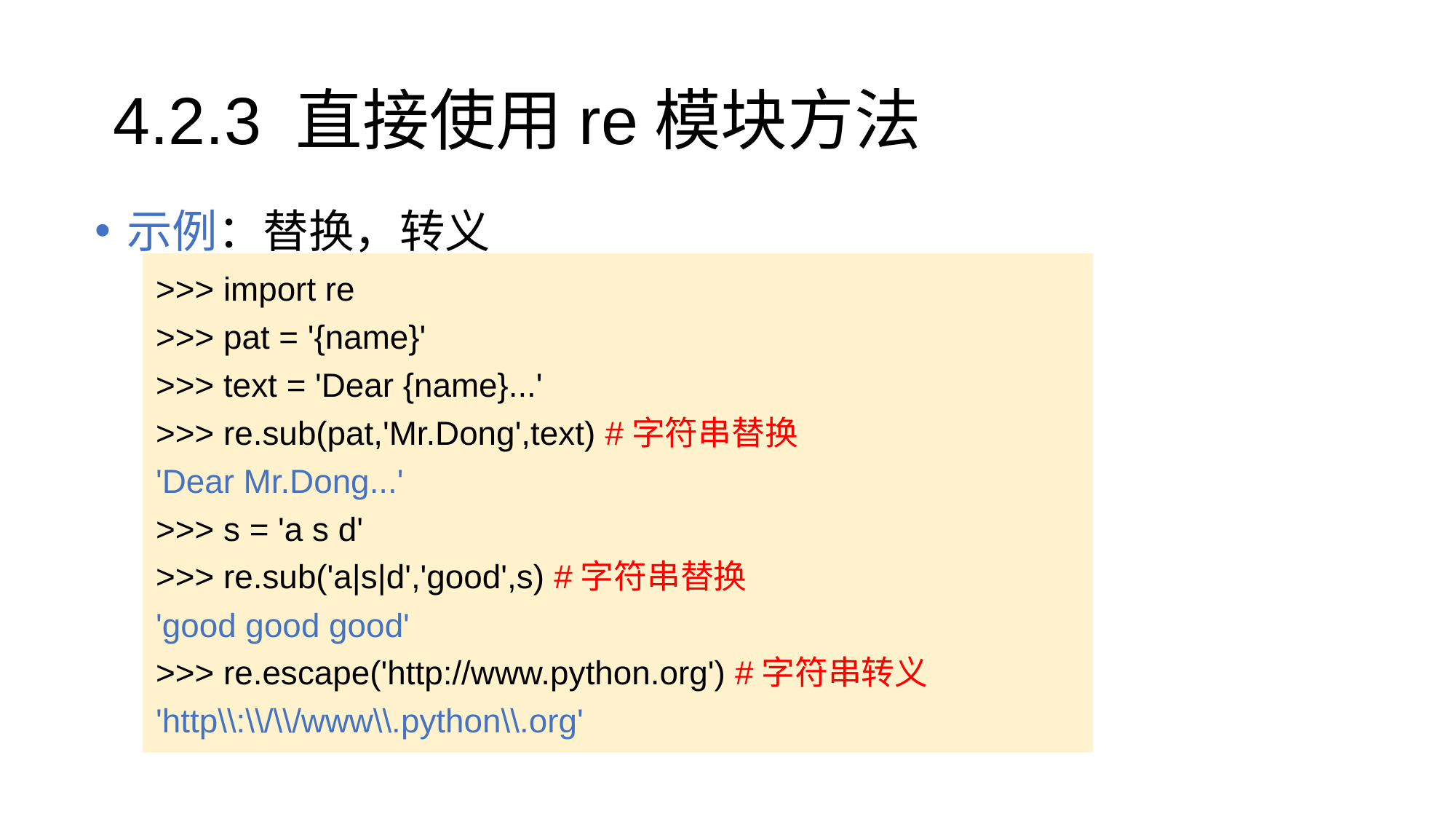

# 4.2.3 直接使用re模块方法
示例：替换，转义
>>> import re
>>> pat = '{name}'
>>> text = 'Dear {name}...'
>>> re.sub(pat,'Mr.Dong',text) #字符串替换
'Dear Mr.Dong...'
>>> s = 'a s d'
>>> re.sub('a|s|d','good',s) #字符串替换
'good good good'
>>> re.escape('http://www.python.org') #字符串转义
'http\\:\\/\\/www\\.python\\.org'